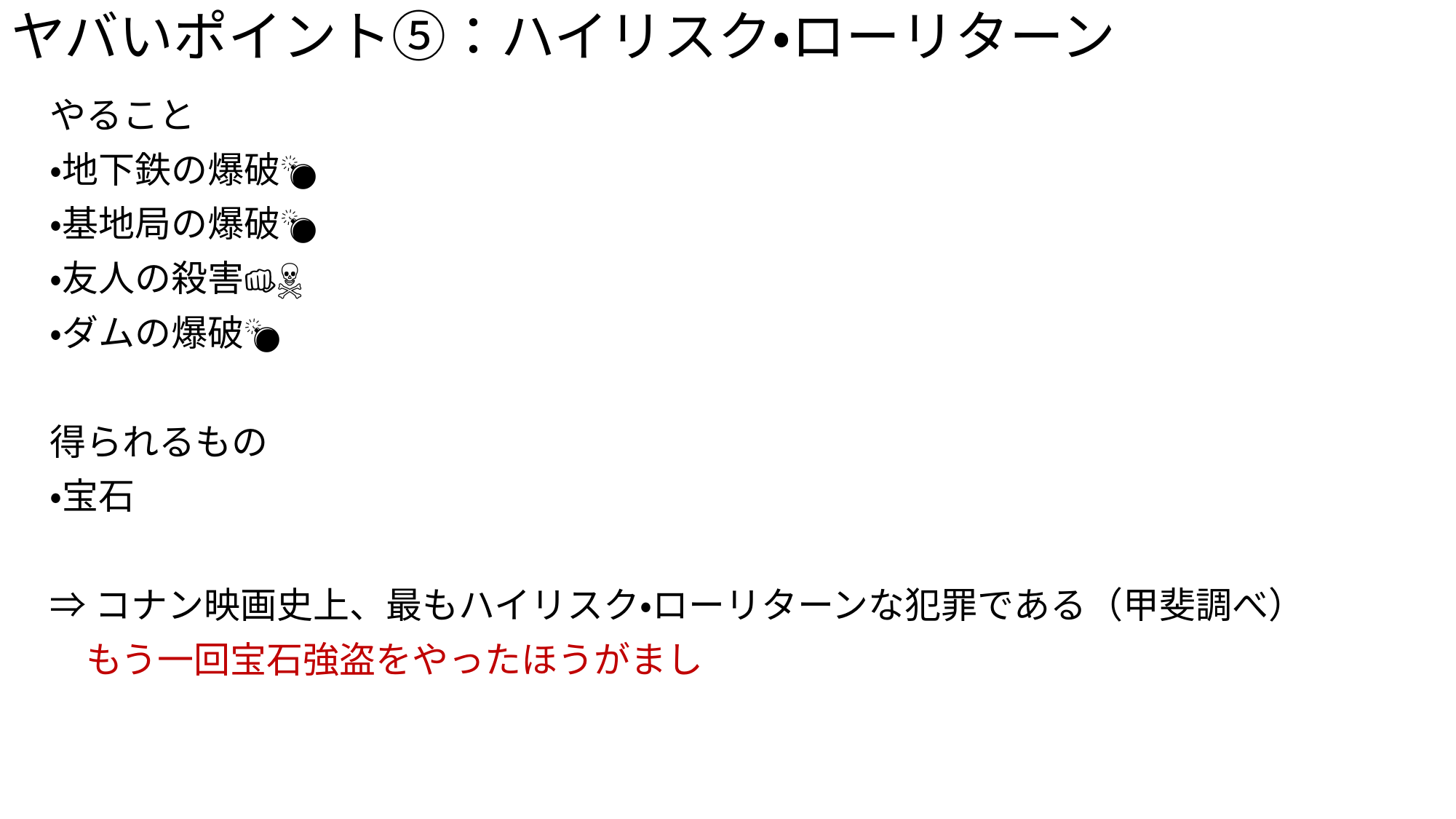

# ヤバいポイント⑤：ハイリスク・ローリターン
やること
・地下鉄の爆破💣
・基地局の爆破💣
・友人の殺害👊☠
・ダムの爆破💣

得られるもの
・宝石

⇒コナン映画史上、最もハイリスク・ローリターンな犯罪である（甲斐調べ）
　もう一回宝石強盗をやったほうがまし